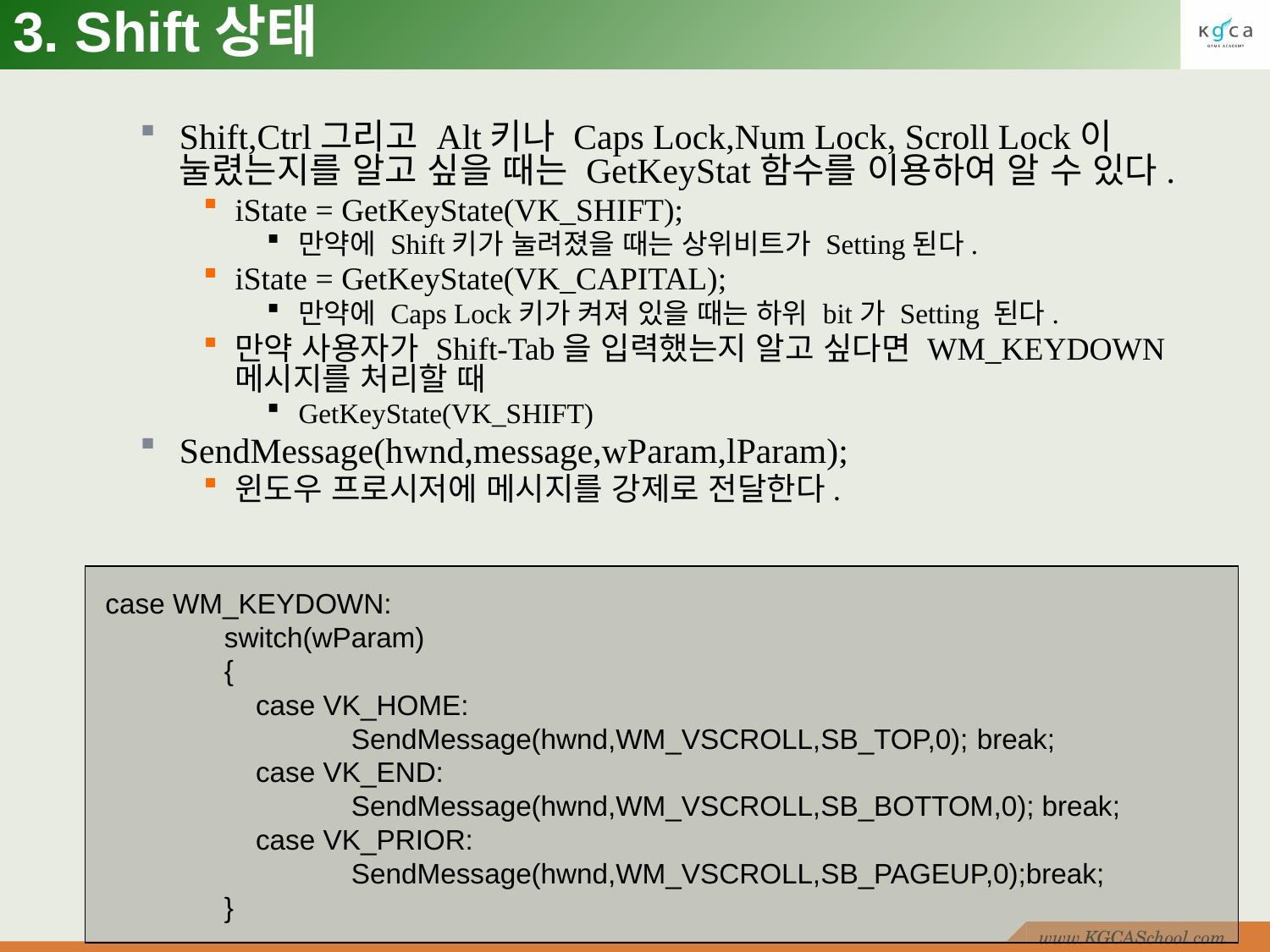

# 3. Shift상태
Shift,Ctrl그리고 Alt키나 Caps Lock,Num Lock, Scroll Lock이 눌렸는지를 알고 싶을 때는 GetKeyStat함수를 이용하여 알 수 있다.
iState = GetKeyState(VK_SHIFT);
만약에 Shift키가 눌려졌을 때는 상위비트가 Setting된다.
iState = GetKeyState(VK_CAPITAL);
만약에 Caps Lock키가 켜져 있을 때는 하위 bit가 Setting 된다.
만약 사용자가 Shift-Tab을 입력했는지 알고 싶다면 WM_KEYDOWN메시지를 처리할 때
GetKeyState(VK_SHIFT)
SendMessage(hwnd,message,wParam,lParam);
윈도우 프로시저에 메시지를 강제로 전달한다.
 case WM_KEYDOWN:
	switch(wParam)
	{
	    case VK_HOME:
		SendMessage(hwnd,WM_VSCROLL,SB_TOP,0); break;
	    case VK_END:
		SendMessage(hwnd,WM_VSCROLL,SB_BOTTOM,0); break;
	    case VK_PRIOR:
		SendMessage(hwnd,WM_VSCROLL,SB_PAGEUP,0);break;
	}